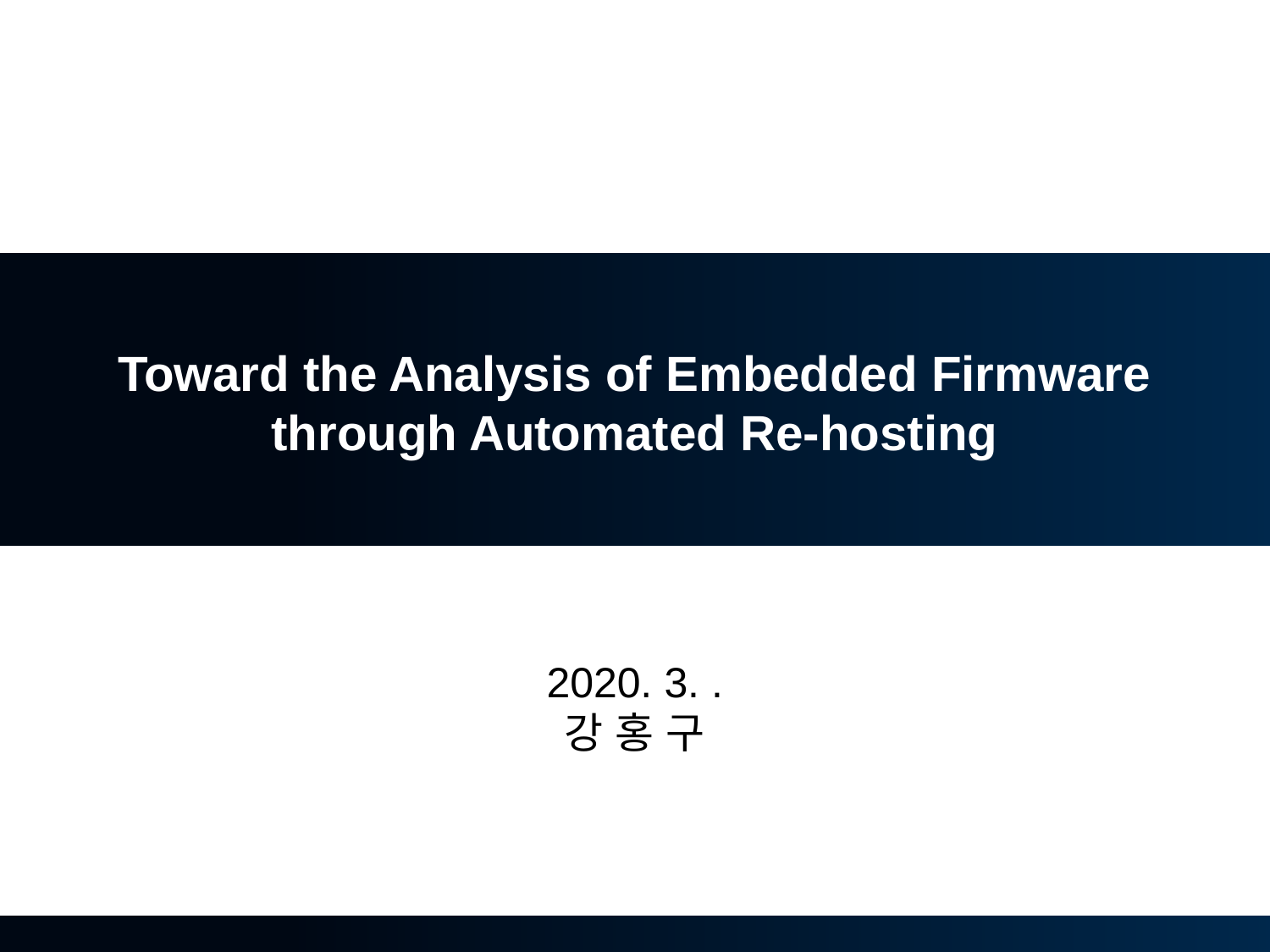

# Toward the Analysis of Embedded Firmware through Automated Re-hosting
2020. 3. .
강 홍 구